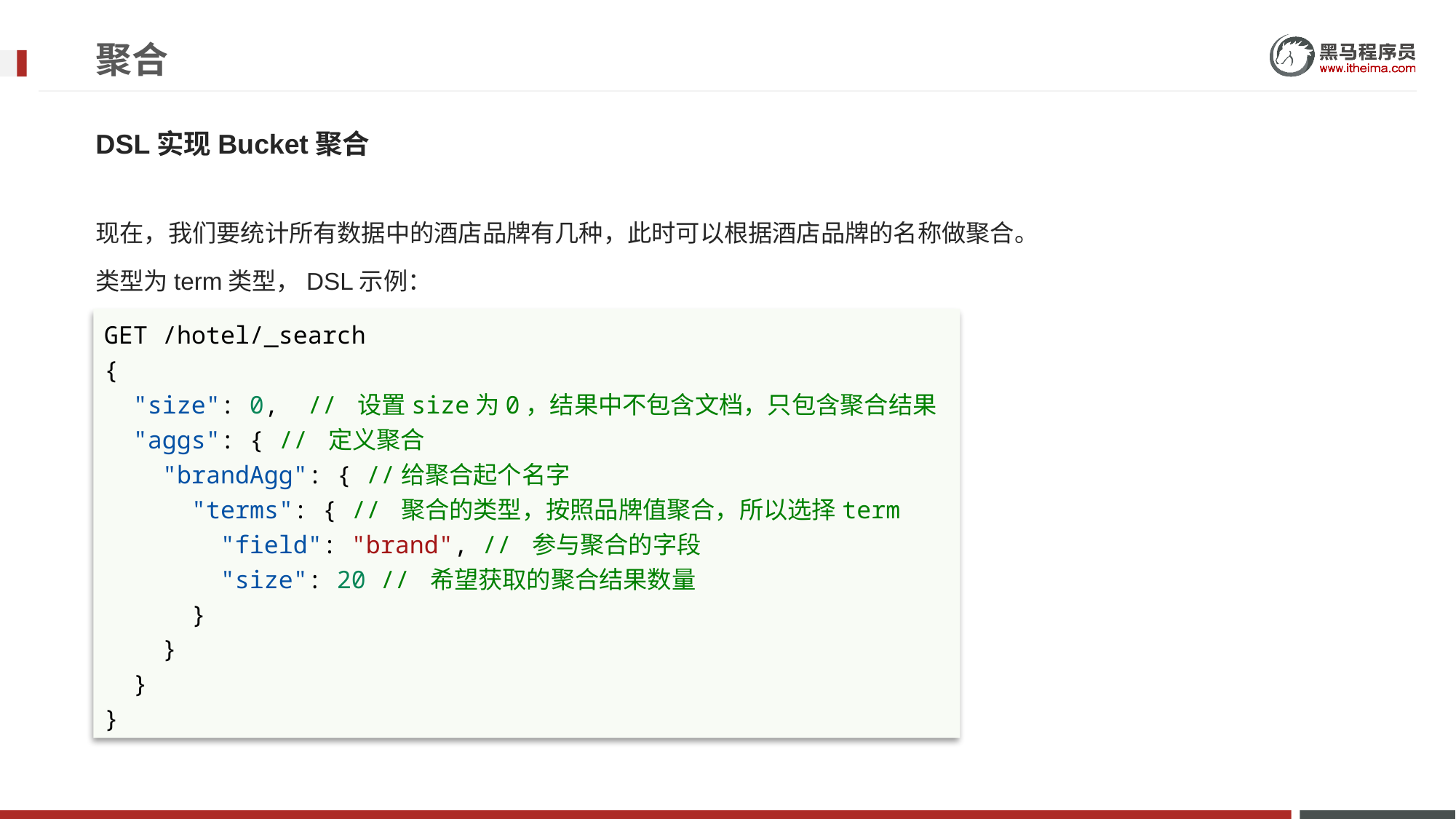

# 聚合
DSL实现Bucket聚合
现在，我们要统计所有数据中的酒店品牌有几种，此时可以根据酒店品牌的名称做聚合。
类型为term类型，DSL示例：
GET /hotel/_search
{
  "size": 0,  // 设置size为0，结果中不包含文档，只包含聚合结果
  "aggs": { // 定义聚合
    "brandAgg": { //给聚合起个名字
      "terms": { // 聚合的类型，按照品牌值聚合，所以选择term
        "field": "brand", // 参与聚合的字段
        "size": 20 // 希望获取的聚合结果数量
      }
    }
  }
}